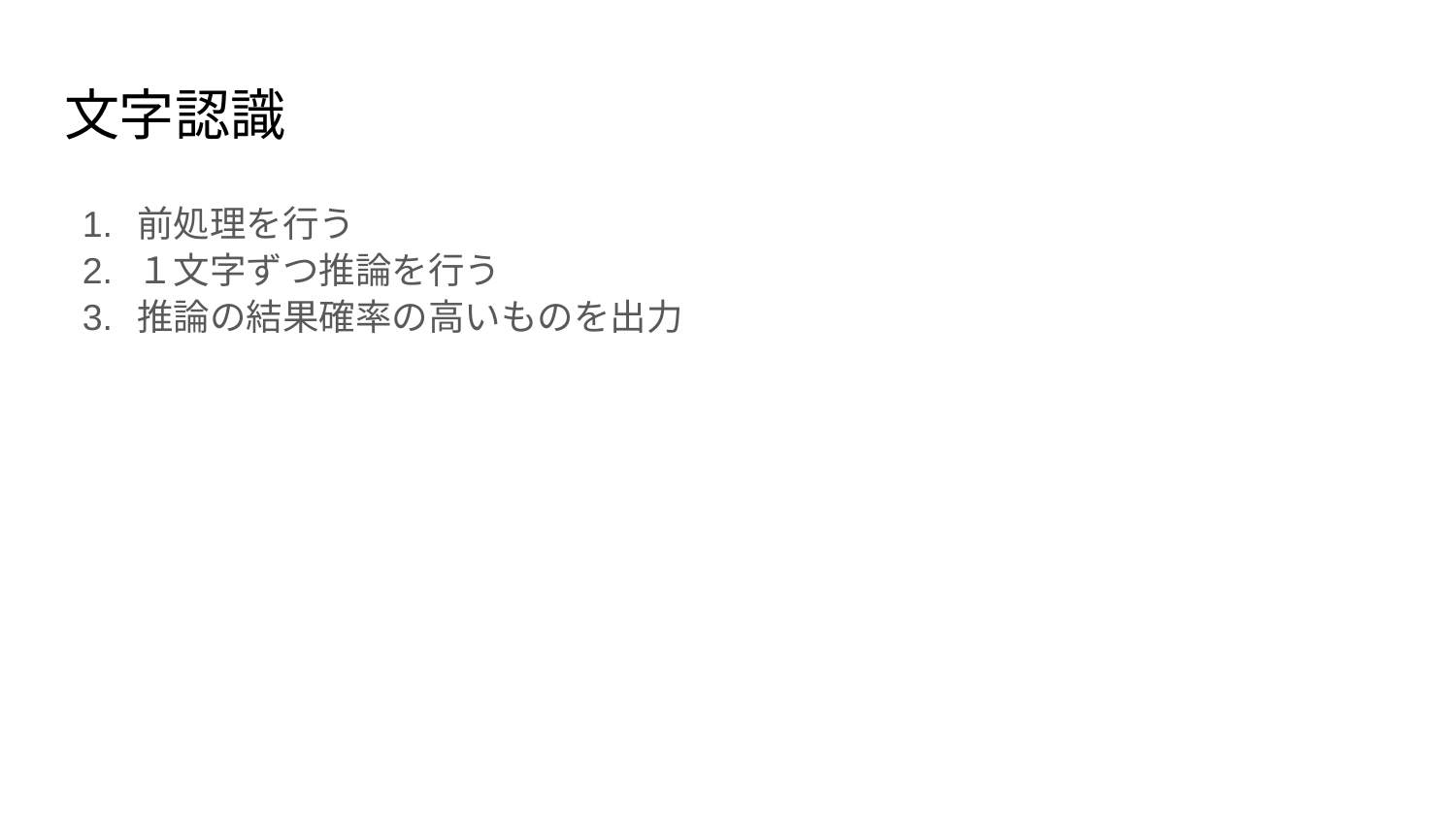

# 文字認識
前処理を行う
１文字ずつ推論を行う
推論の結果確率の高いものを出力